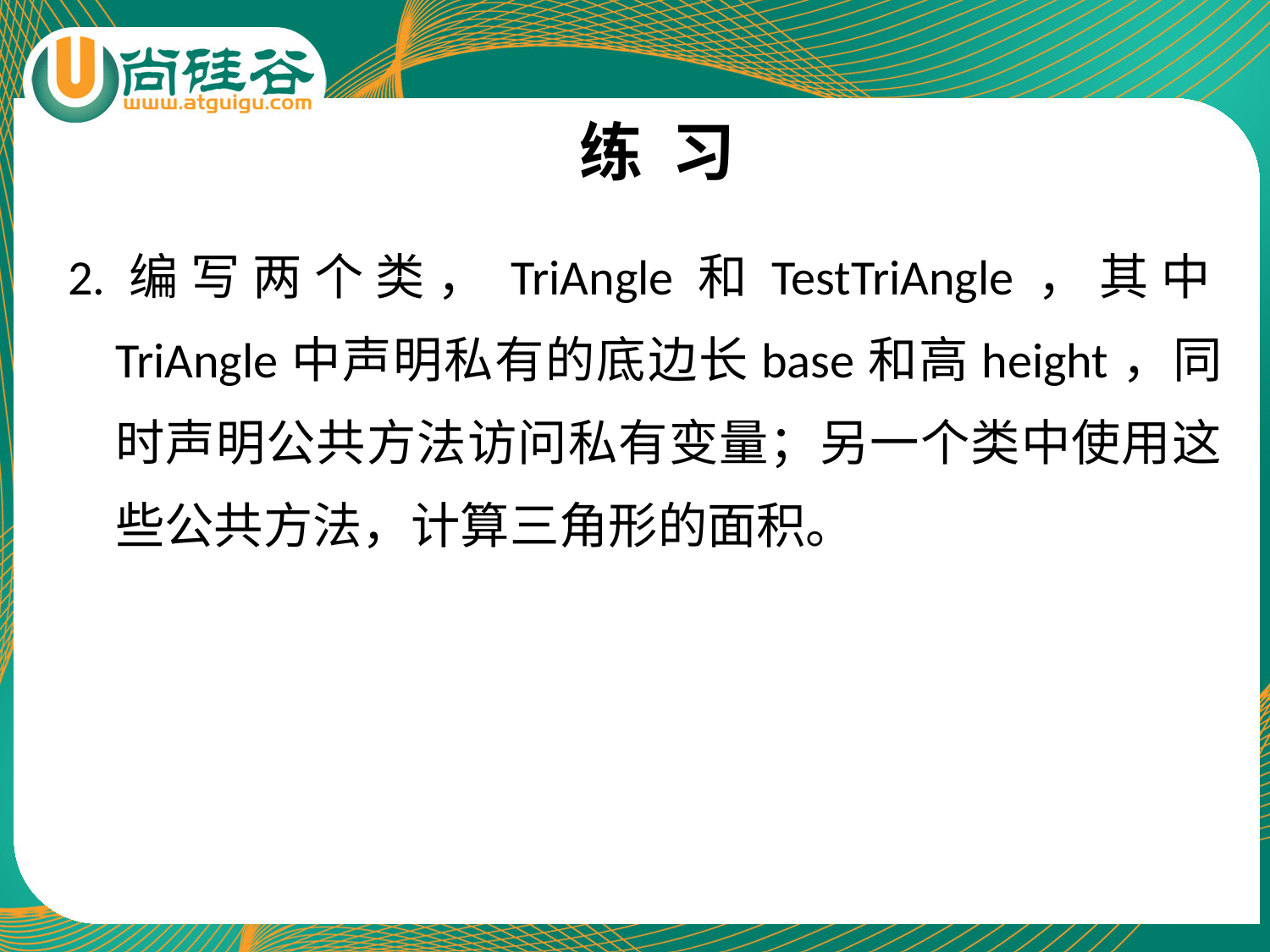

# 练  习
2.编写两个类，TriAngle和TestTriAngle，其中TriAngle中声明私有的底边长base和高height，同时声明公共方法访问私有变量；另一个类中使用这些公共方法，计算三角形的面积。